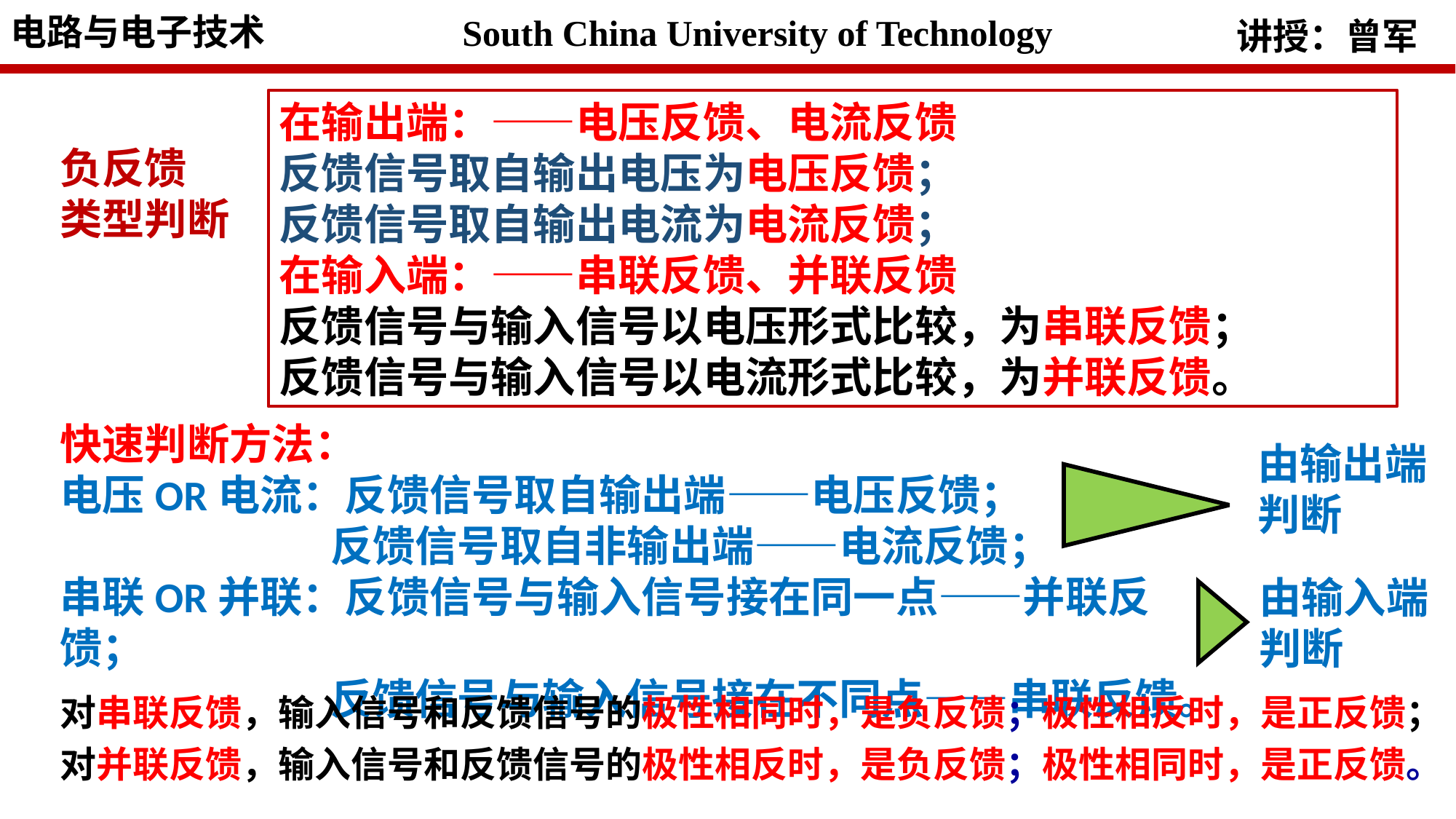

在输出端：——电压反馈、电流反馈
反馈信号取自输出电压为电压反馈；
反馈信号取自输出电流为电流反馈；
在输入端：——串联反馈、并联反馈
反馈信号与输入信号以电压形式比较，为串联反馈；
反馈信号与输入信号以电流形式比较，为并联反馈。
负反馈
类型判断
快速判断方法：
电压OR电流：反馈信号取自输出端——电压反馈；
                           反馈信号取自非输出端——电流反馈；
串联OR并联：反馈信号与输入信号接在同一点——并联反馈；
                           反馈信号与输入信号接在不同点——串联反馈。

由输出端
判断
由输入端
判断

对串联反馈，输入信号和反馈信号的极性相同时，是负反馈；极性相反时，是正反馈；
对并联反馈，输入信号和反馈信号的极性相反时，是负反馈；极性相同时，是正反馈。